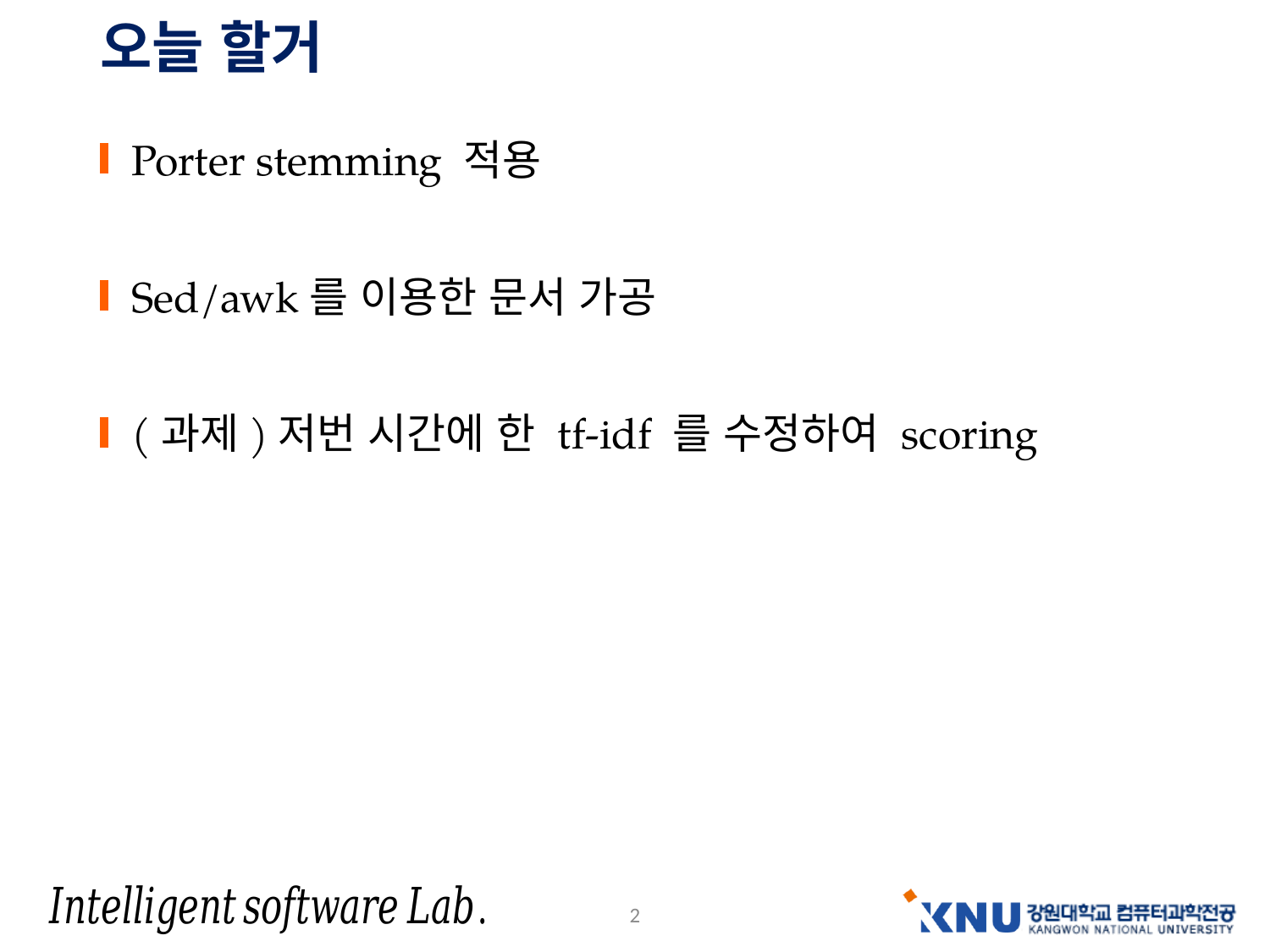

# 오늘 할거
Porter stemming 적용

Sed/awk를 이용한 문서 가공

(과제)저번 시간에 한 tf-idf 를 수정하여 scoring